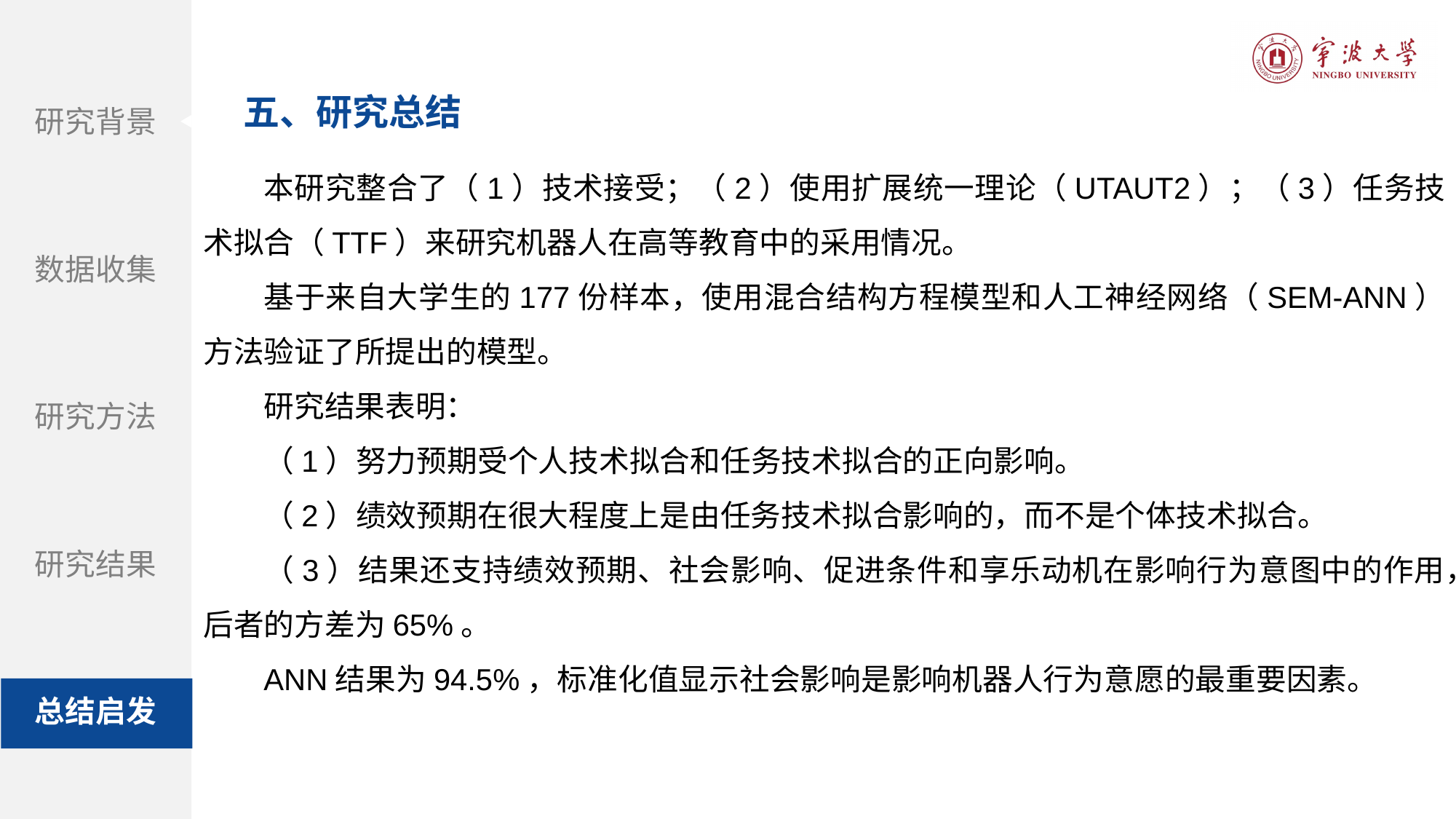

五、研究总结
研究背景

数据收集
研究方法
研究结果
总结启发
本研究整合了（1）技术接受；（2）使用扩展统一理论（UTAUT2）；（3）任务技术拟合（TTF）来研究机器人在高等教育中的采用情况。
基于来自大学生的177份样本，使用混合结构方程模型和人工神经网络（SEM-ANN）方法验证了所提出的模型。
研究结果表明：
（1）努力预期受个人技术拟合和任务技术拟合的正向影响。
（2）绩效预期在很大程度上是由任务技术拟合影响的，而不是个体技术拟合。
（3）结果还支持绩效预期、社会影响、促进条件和享乐动机在影响行为意图中的作用，后者的方差为65%。
ANN结果为94.5%，标准化值显示社会影响是影响机器人行为意愿的最重要因素。
题目：自动驾驶汽车和街道设计：使用虚拟现实实验探索中央分隔带在提高行人过街安全性方面的作用
期刊：Accident Analysis and Prevention